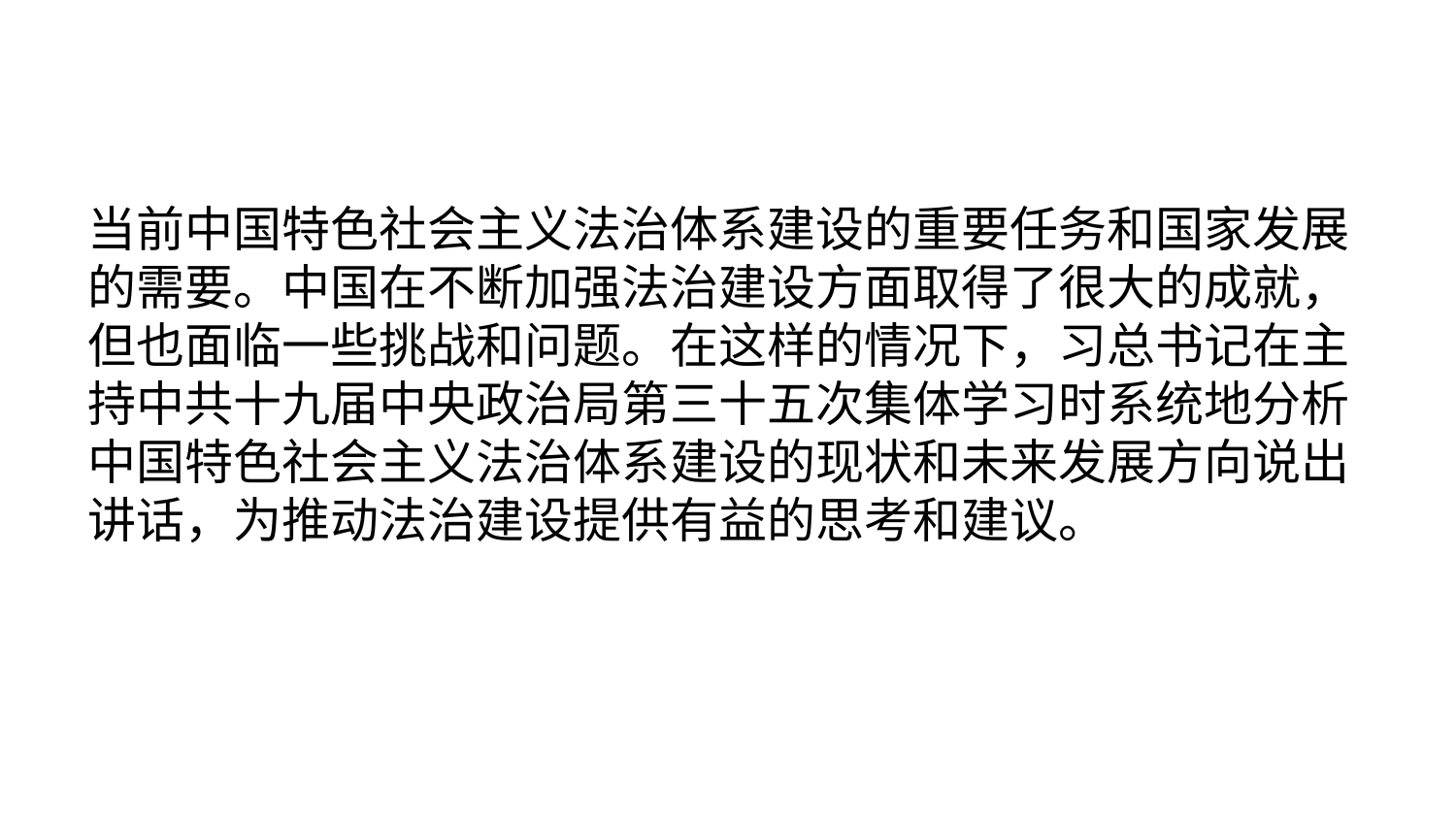

当前中国特色社会主义法治体系建设的重要任务和国家发展的需要。中国在不断加强法治建设方面取得了很大的成就，但也面临一些挑战和问题。在这样的情况下，习总书记在主持中共十九届中央政治局第三十五次集体学习时系统地分析中国特色社会主义法治体系建设的现状和未来发展方向说出讲话，为推动法治建设提供有益的思考和建议。